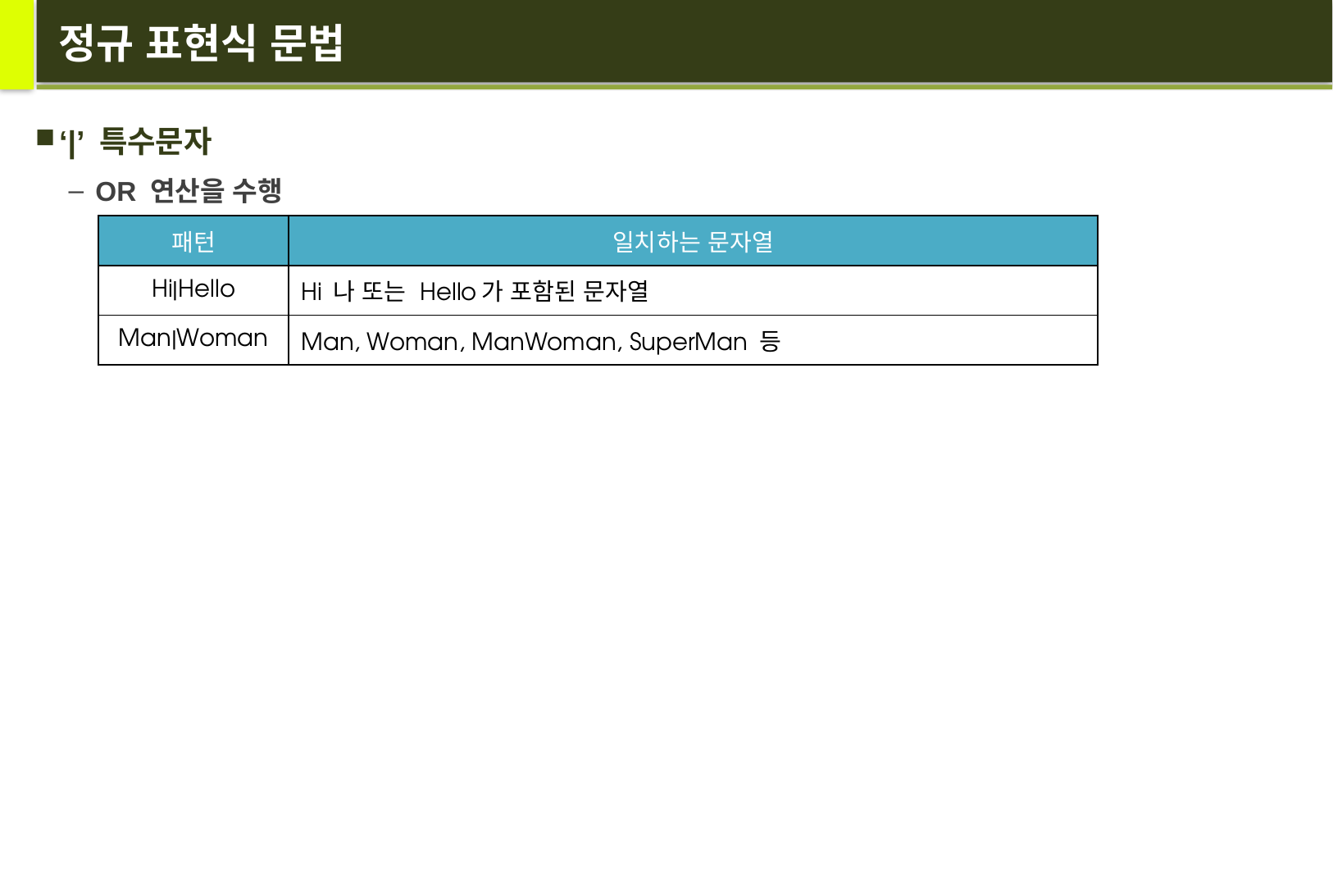

# 정규 표현식 문법
‘|’ 특수문자
OR 연산을 수행

| 패턴 | 일치하는 문자열 |
| --- | --- |
| Hi|Hello | Hi 나 또는 Hello가 포함된 문자열 |
| Man|Woman | Man, Woman, ManWoman, SuperMan 등 |